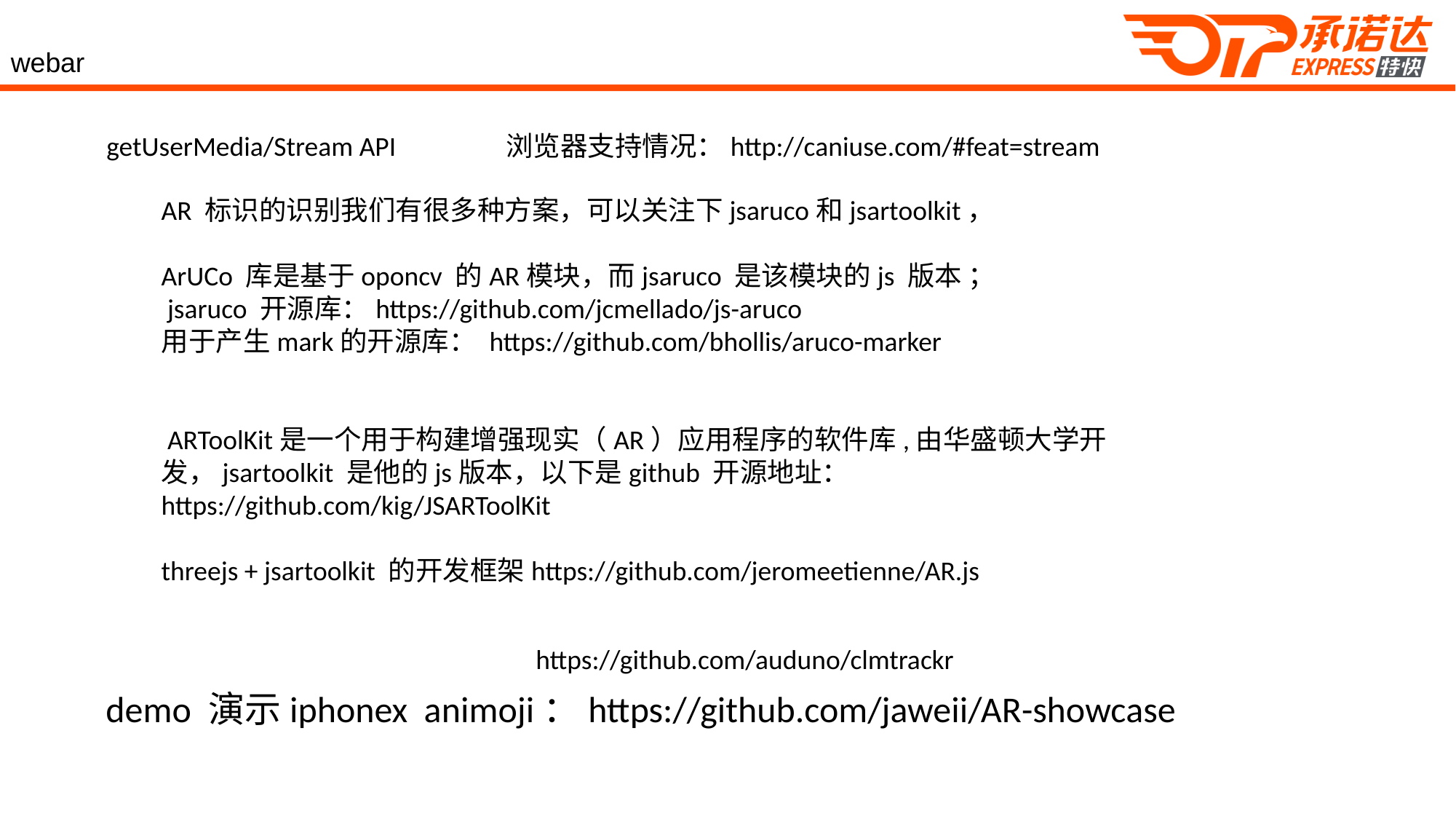

# webar
getUserMedia/Stream API
浏览器支持情况：http://caniuse.com/#feat=stream
AR 标识的识别我们有很多种方案，可以关注下jsaruco和jsartoolkit，

ArUCo 库是基于oponcv 的AR模块，而jsaruco 是该模块的js 版本 ；
 jsaruco 开源库：https://github.com/jcmellado/js-aruco
用于产生mark的开源库： https://github.com/bhollis/aruco-marker

 ARToolKit是一个用于构建增强现实（AR）应用程序的软件库,由华盛顿大学开发，jsartoolkit 是他的js版本，以下是github 开源地址：
https://github.com/kig/JSARToolKit

threejs + jsartoolkit 的开发框架https://github.com/jeromeetienne/AR.js

https://github.com/auduno/clmtrackr
demo 演示iphonex  animoji：https://github.com/jaweii/AR-showcase